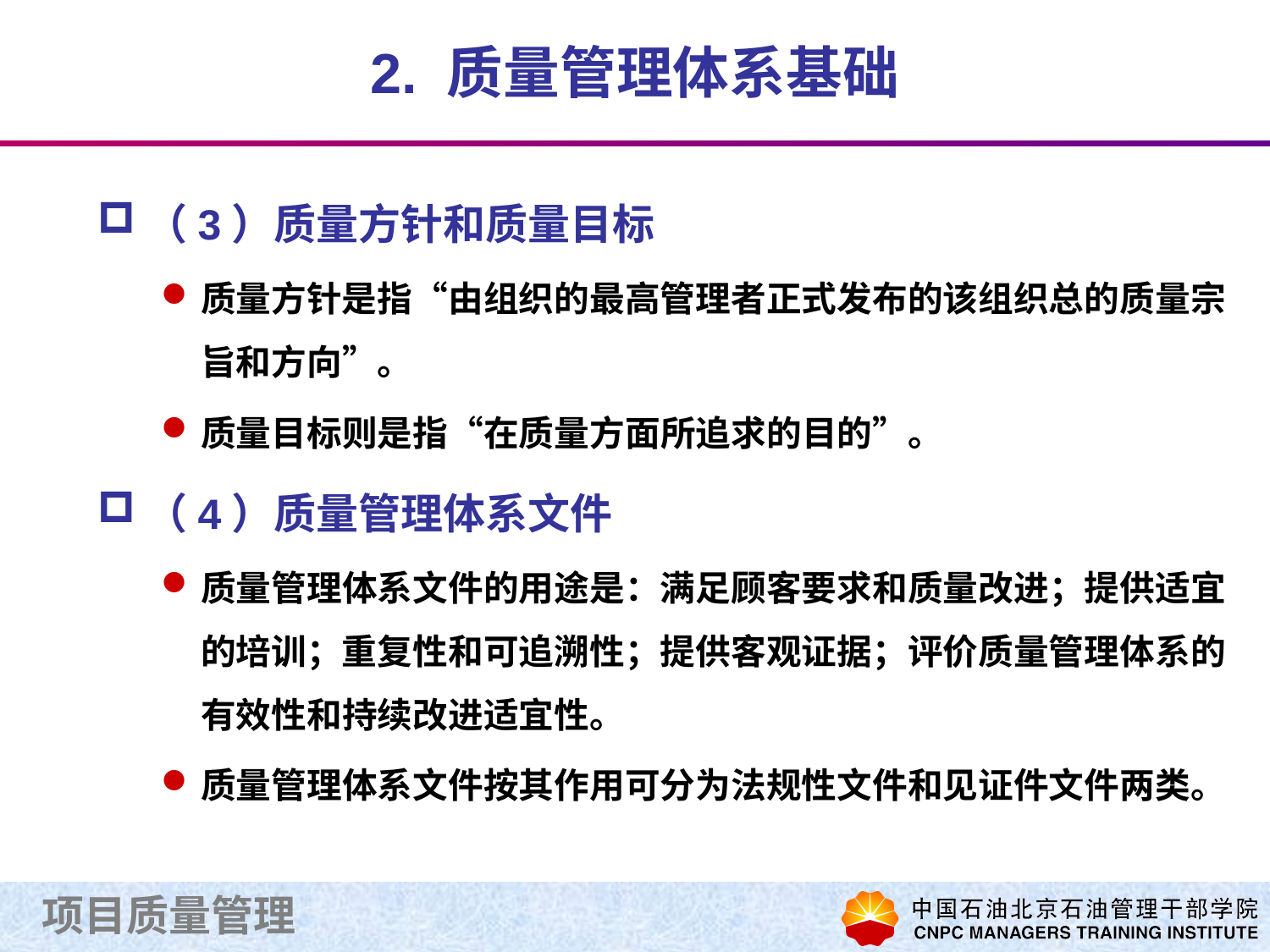

# 2. 质量管理体系基础
（3）质量方针和质量目标
质量方针是指“由组织的最高管理者正式发布的该组织总的质量宗旨和方向”。
质量目标则是指“在质量方面所追求的目的”。
（4）质量管理体系文件
质量管理体系文件的用途是：满足顾客要求和质量改进；提供适宜的培训；重复性和可追溯性；提供客观证据；评价质量管理体系的有效性和持续改进适宜性。
质量管理体系文件按其作用可分为法规性文件和见证件文件两类。